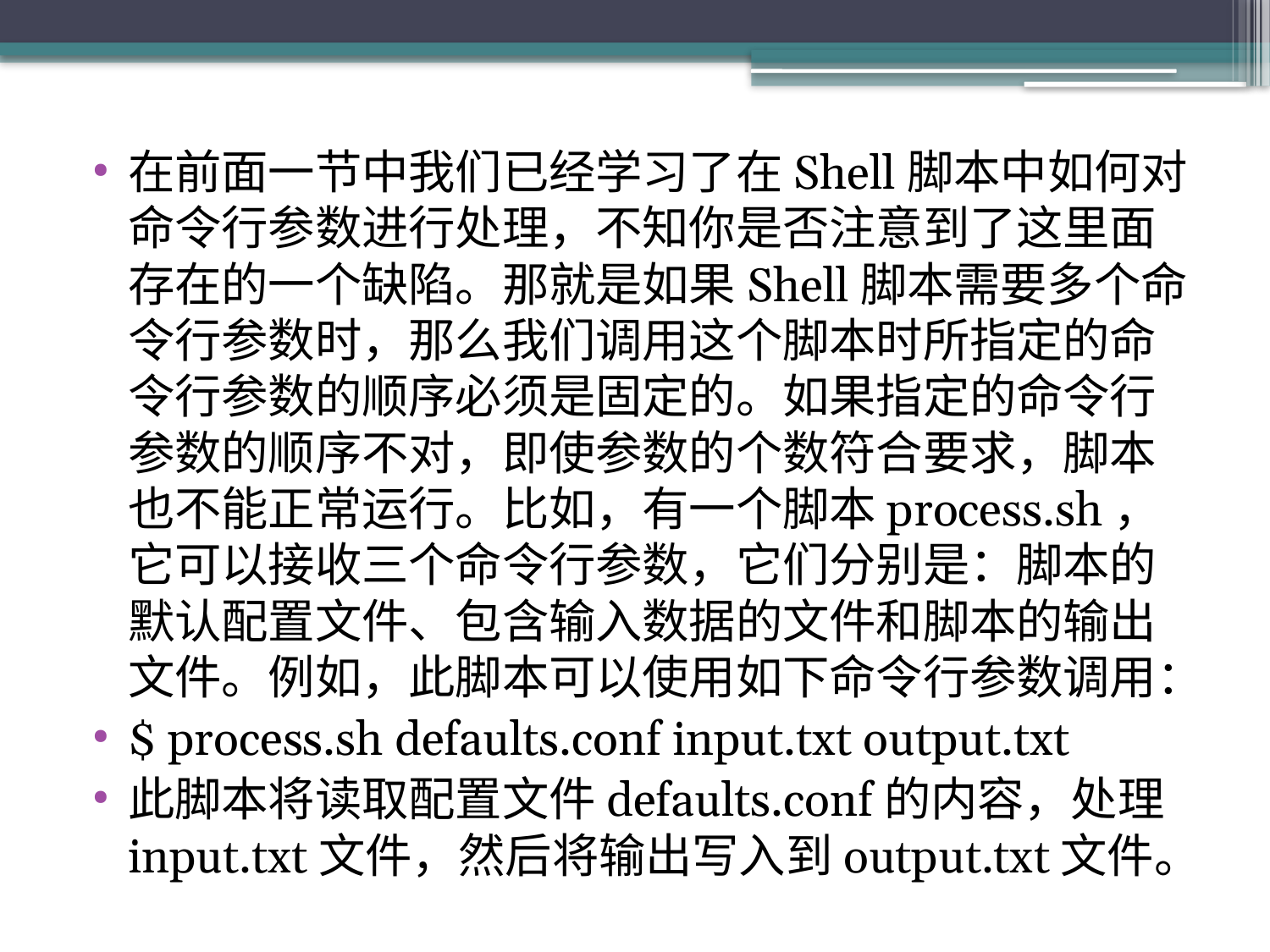

在前面一节中我们已经学习了在Shell脚本中如何对命令行参数进行处理，不知你是否注意到了这里面存在的一个缺陷。那就是如果Shell脚本需要多个命令行参数时，那么我们调用这个脚本时所指定的命令行参数的顺序必须是固定的。如果指定的命令行参数的顺序不对，即使参数的个数符合要求，脚本也不能正常运行。比如，有一个脚本process.sh，它可以接收三个命令行参数，它们分别是：脚本的默认配置文件、包含输入数据的文件和脚本的输出文件。例如，此脚本可以使用如下命令行参数调用：
$ process.sh defaults.conf input.txt output.txt
此脚本将读取配置文件defaults.conf的内容，处理input.txt文件，然后将输出写入到output.txt文件。